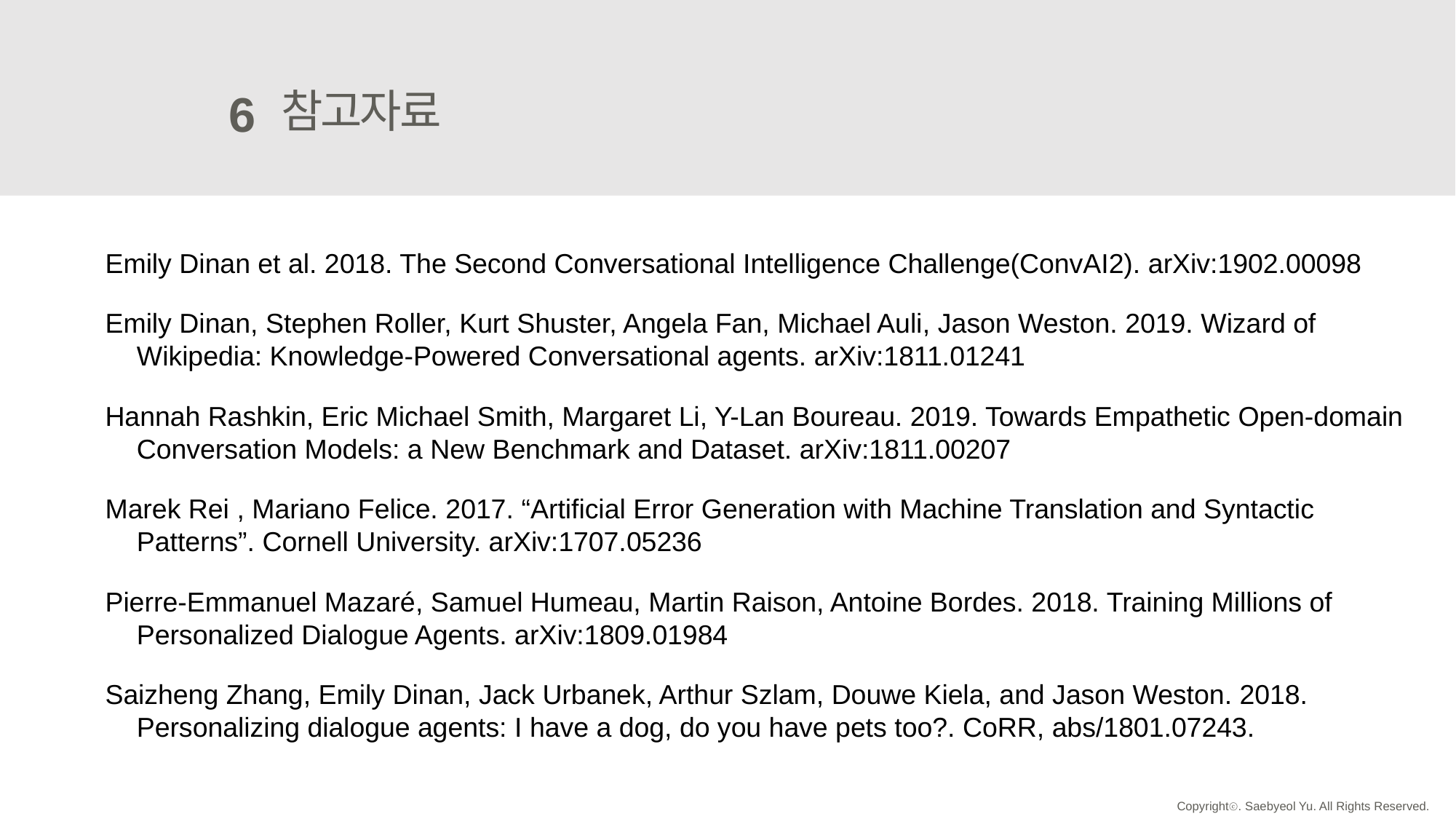

참고자료
6
Emily Dinan et al. 2018. The Second Conversational Intelligence Challenge(ConvAI2). arXiv:1902.00098
Emily Dinan, Stephen Roller, Kurt Shuster, Angela Fan, Michael Auli, Jason Weston. 2019. Wizard of Wikipedia: Knowledge-Powered Conversational agents. arXiv:1811.01241
Hannah Rashkin, Eric Michael Smith, Margaret Li, Y-Lan Boureau. 2019. Towards Empathetic Open-domain Conversation Models: a New Benchmark and Dataset. arXiv:1811.00207
Marek Rei , Mariano Felice. 2017. “Artificial Error Generation with Machine Translation and Syntactic Patterns”. Cornell University. arXiv:1707.05236
Pierre-Emmanuel Mazaré, Samuel Humeau, Martin Raison, Antoine Bordes. 2018. Training Millions of Personalized Dialogue Agents. arXiv:1809.01984
Saizheng Zhang, Emily Dinan, Jack Urbanek, Arthur Szlam, Douwe Kiela, and Jason Weston. 2018. Personalizing dialogue agents: I have a dog, do you have pets too?. CoRR, abs/1801.07243.